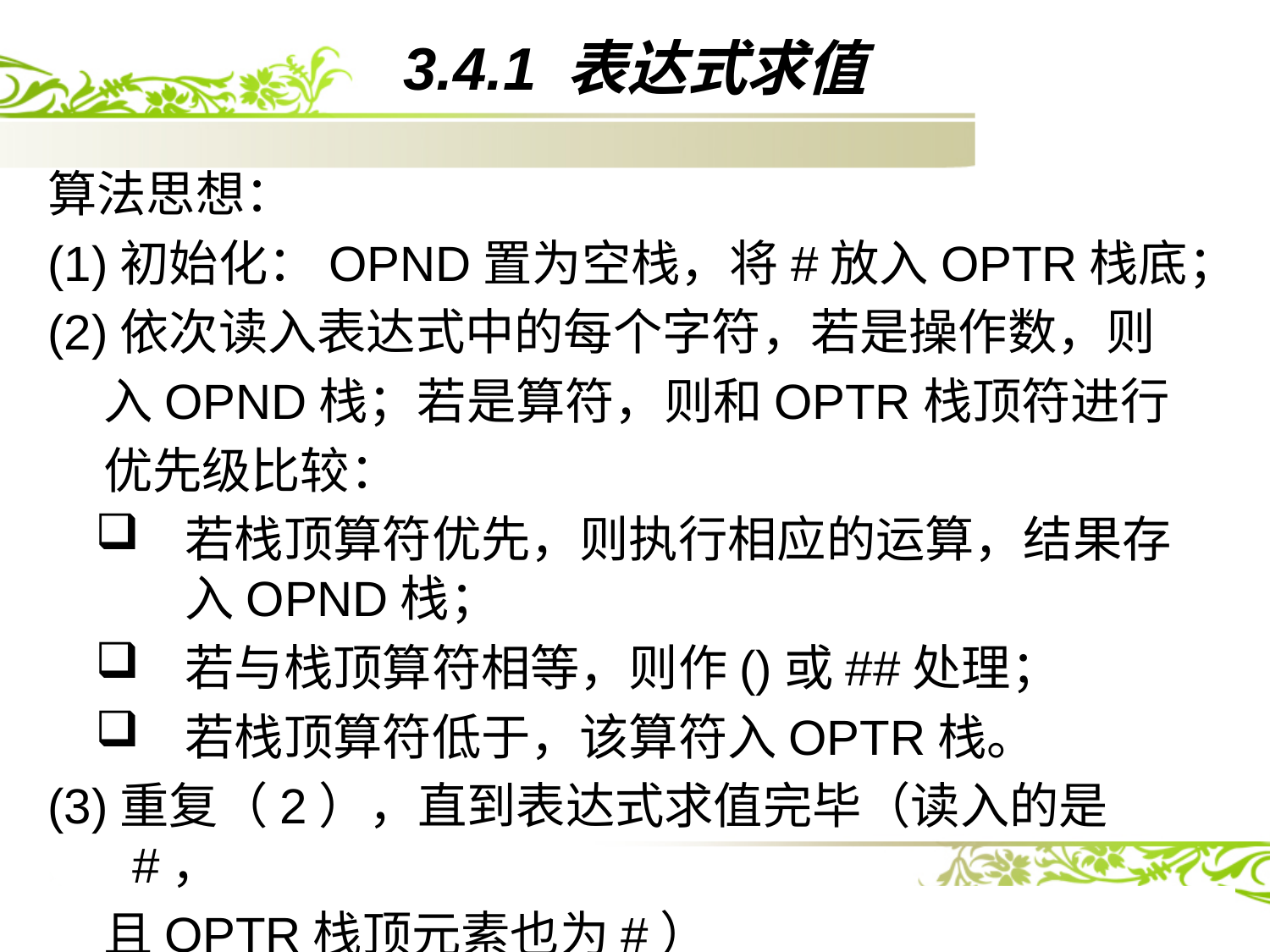

# 3.4.1 表达式求值
算法思想：
(1)初始化：OPND置为空栈，将#放入OPTR栈底；
(2)依次读入表达式中的每个字符，若是操作数，则
    入OPND栈；若是算符，则和OPTR栈顶符进行
    优先级比较：
若栈顶算符优先，则执行相应的运算，结果存入OPND栈；
若与栈顶算符相等，则作()或##处理；
若栈顶算符低于，该算符入OPTR栈。
(3)重复（2），直到表达式求值完毕（读入的是#，
    且OPTR栈顶元素也为#）